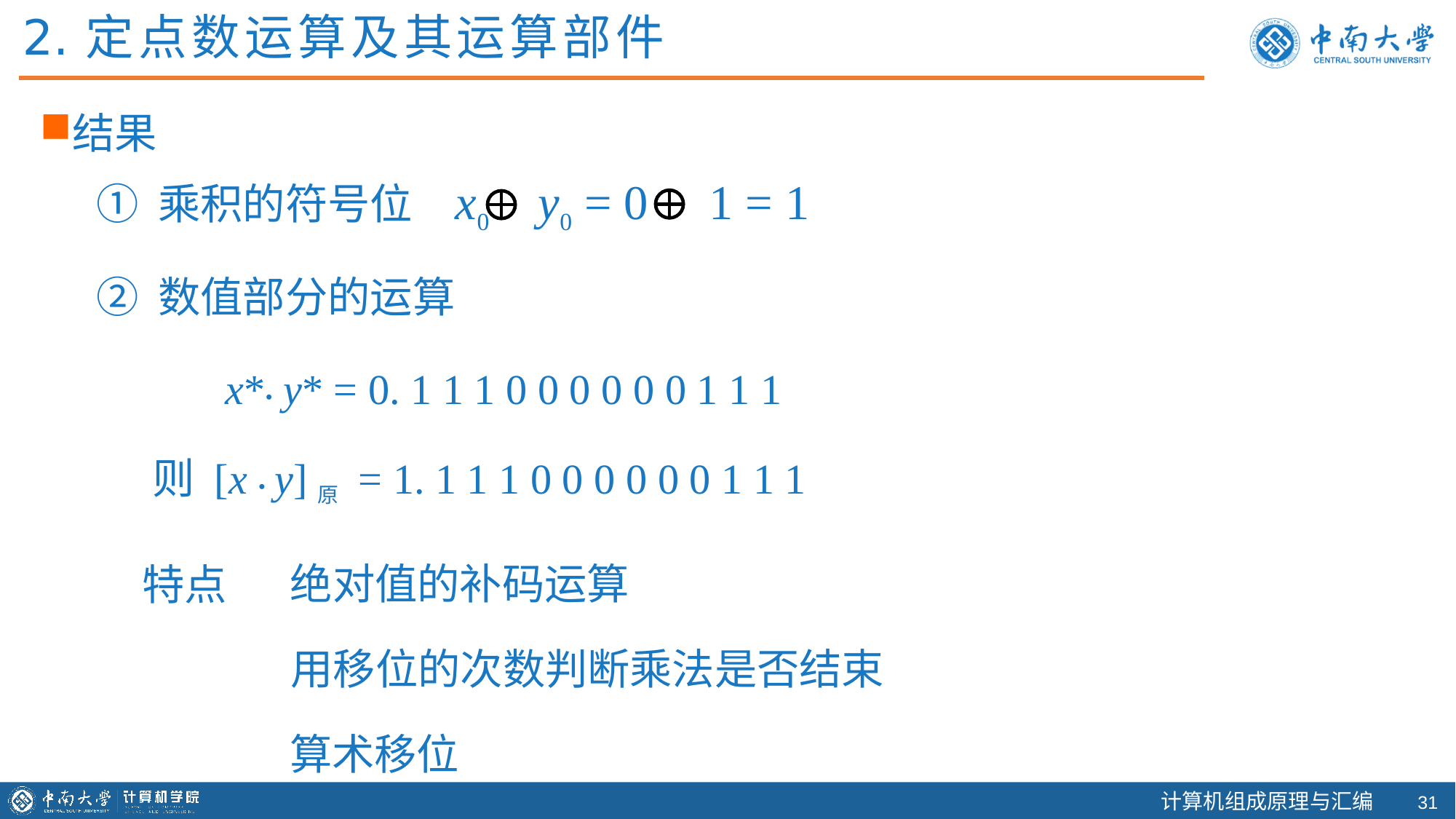

2.定点数运算及其运算部件

结果
① 乘积的符号位   x0    y0 = 0     1 = 1

② 数值部分的运算
x*• y* = 0. 1 1 1 0 0 0 0 0 0 1 1 1
则 [x • y]原 = 1. 1 1 1 0 0 0 0 0 0 1 1 1
绝对值的补码运算
特点
用移位的次数判断乘法是否结束
算术移位
31